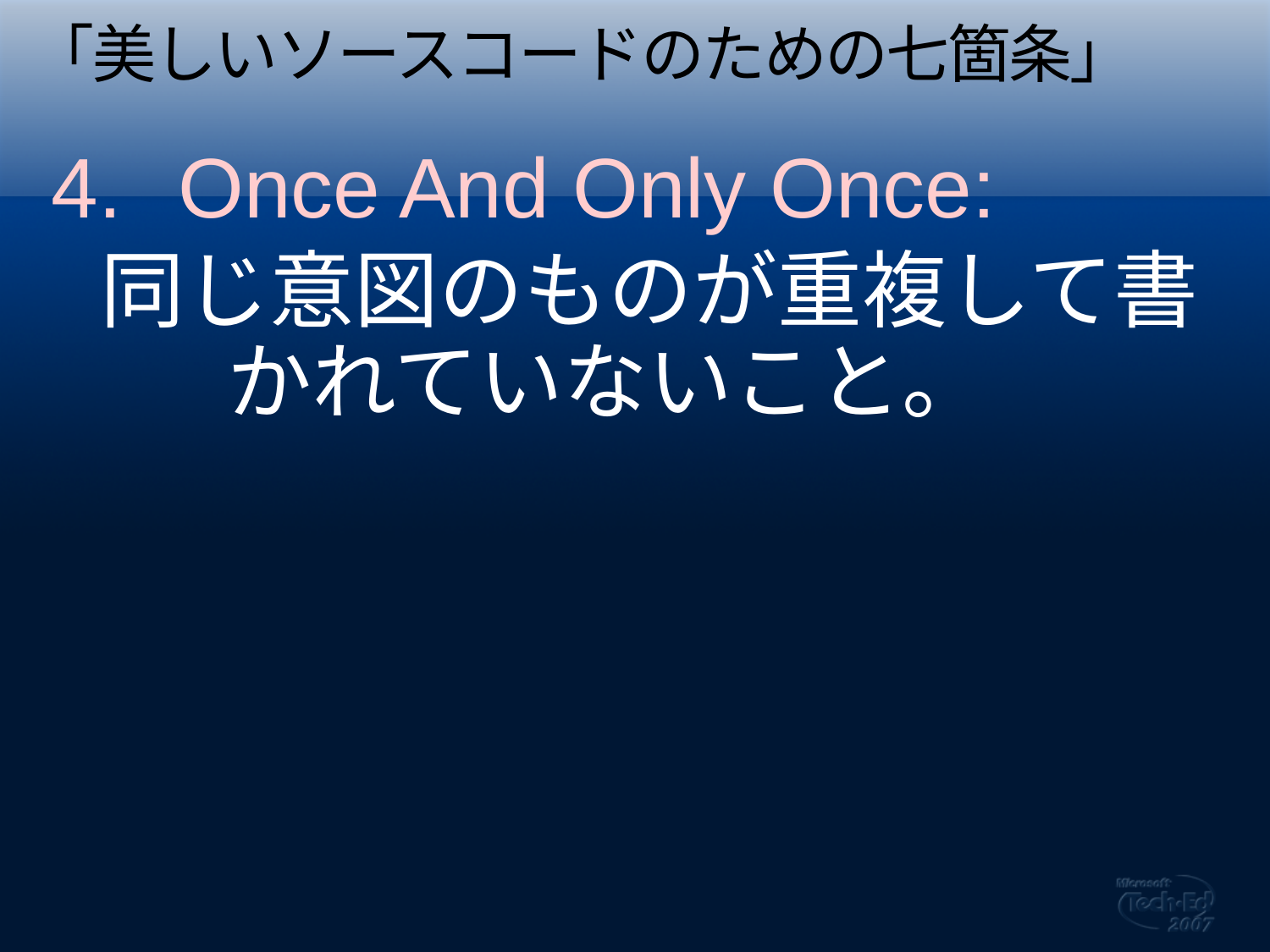

# 「美しいソースコードのための七箇条」
Once And Only Once:
同じ意図のものが重複して書かれていないこと。